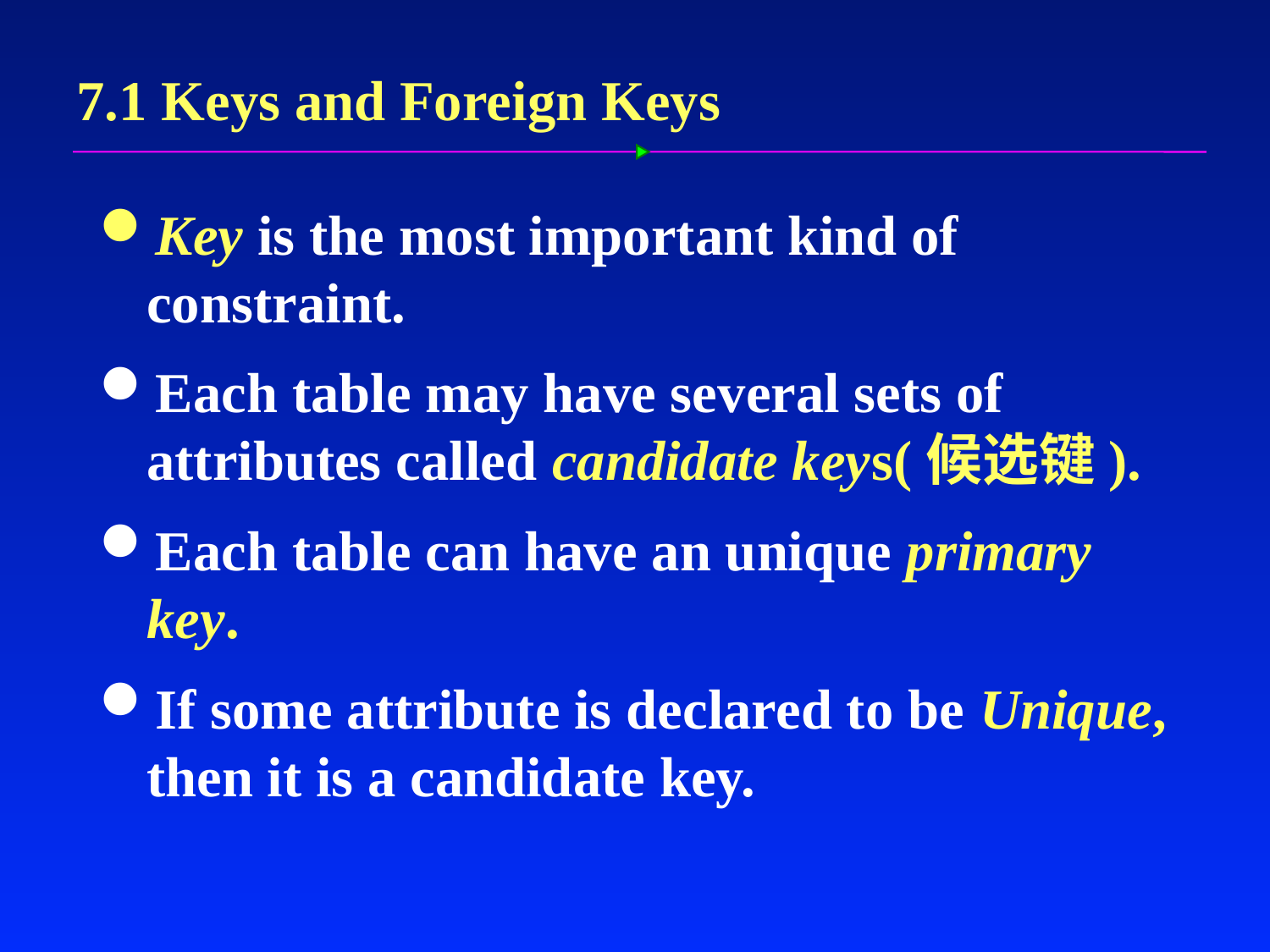

# 7.1 Keys and Foreign Keys

Key is the most important kind of constraint.
Each table may have several sets of attributes called candidate keys(候选键).
Each table can have an unique primary key.
If some attribute is declared to be Unique, then it is a candidate key.